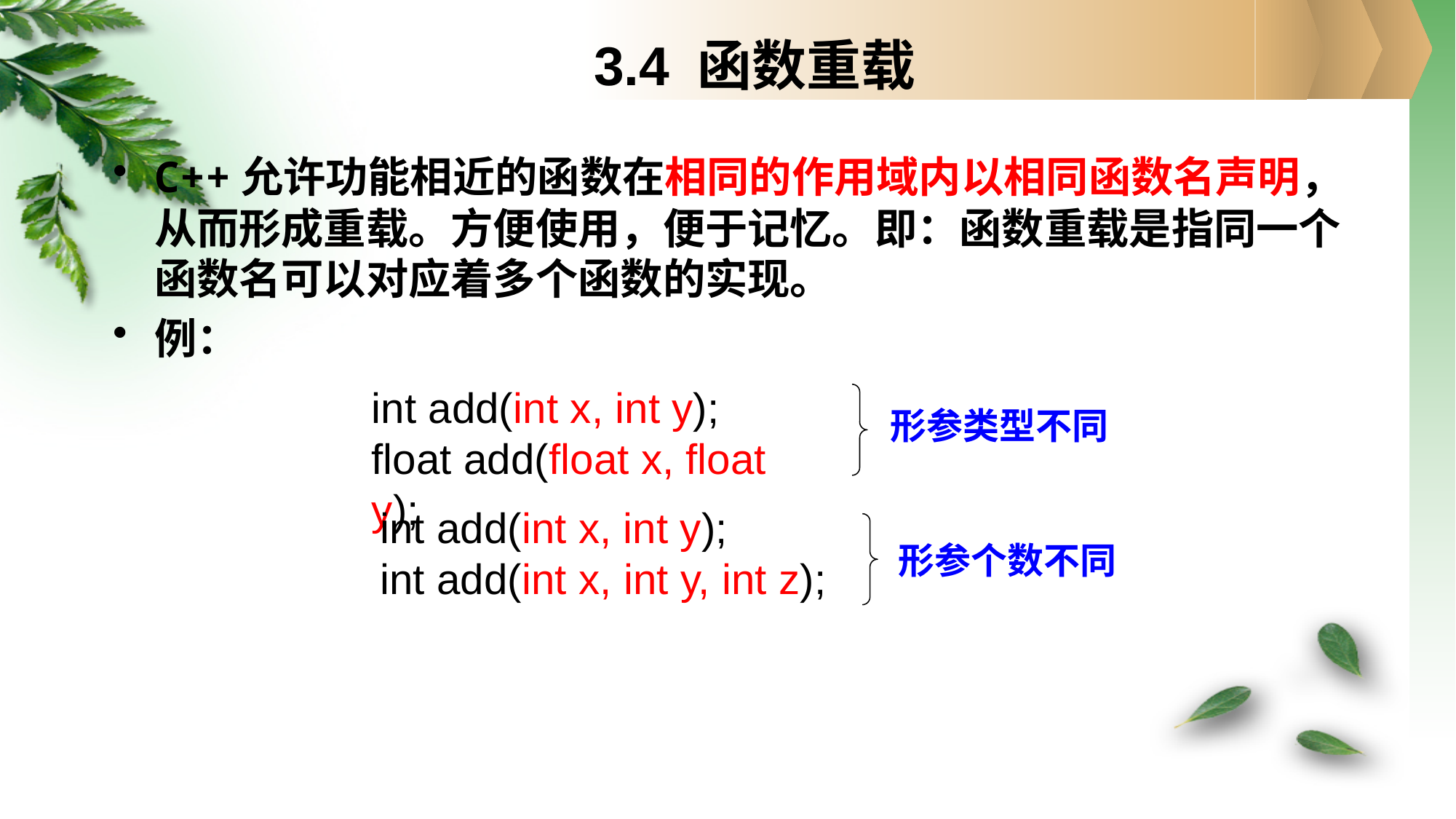

# 3.4 函数重载
C++允许功能相近的函数在相同的作用域内以相同函数名声明，从而形成重载。方便使用，便于记忆。即：函数重载是指同一个函数名可以对应着多个函数的实现。
例：
int add(int x, int y);
float add(float x, float y);

形参类型不同
int add(int x, int y);
int add(int x, int y, int z);

形参个数不同